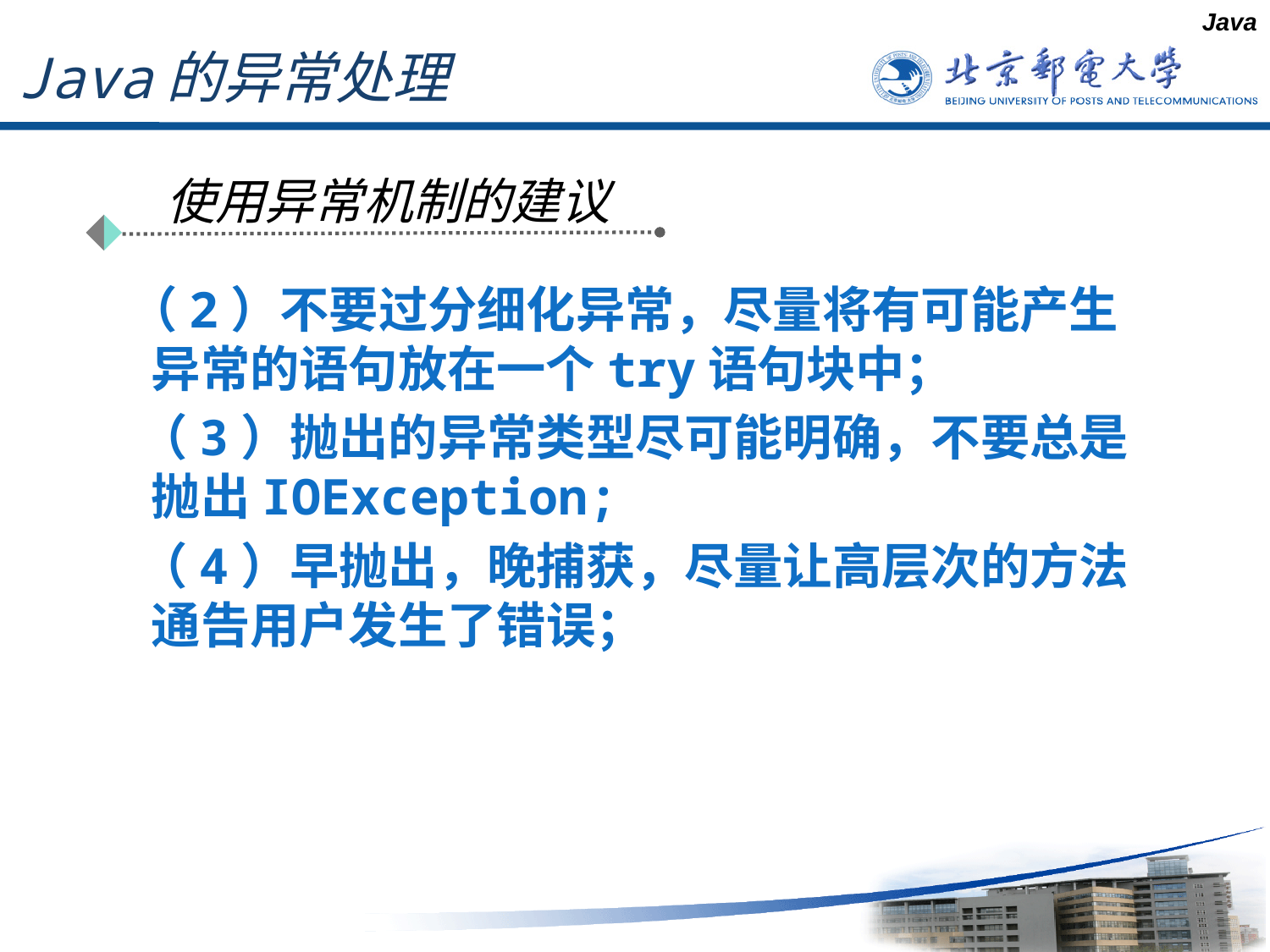

Java
# Java的异常处理

使用异常机制的建议

  （2）不要过分细化异常，尽量将有可能产生异常的语句放在一个try语句块中；
  （3）抛出的异常类型尽可能明确，不要总是抛出IOException;
  （4）早抛出，晚捕获，尽量让高层次的方法通告用户发生了错误；